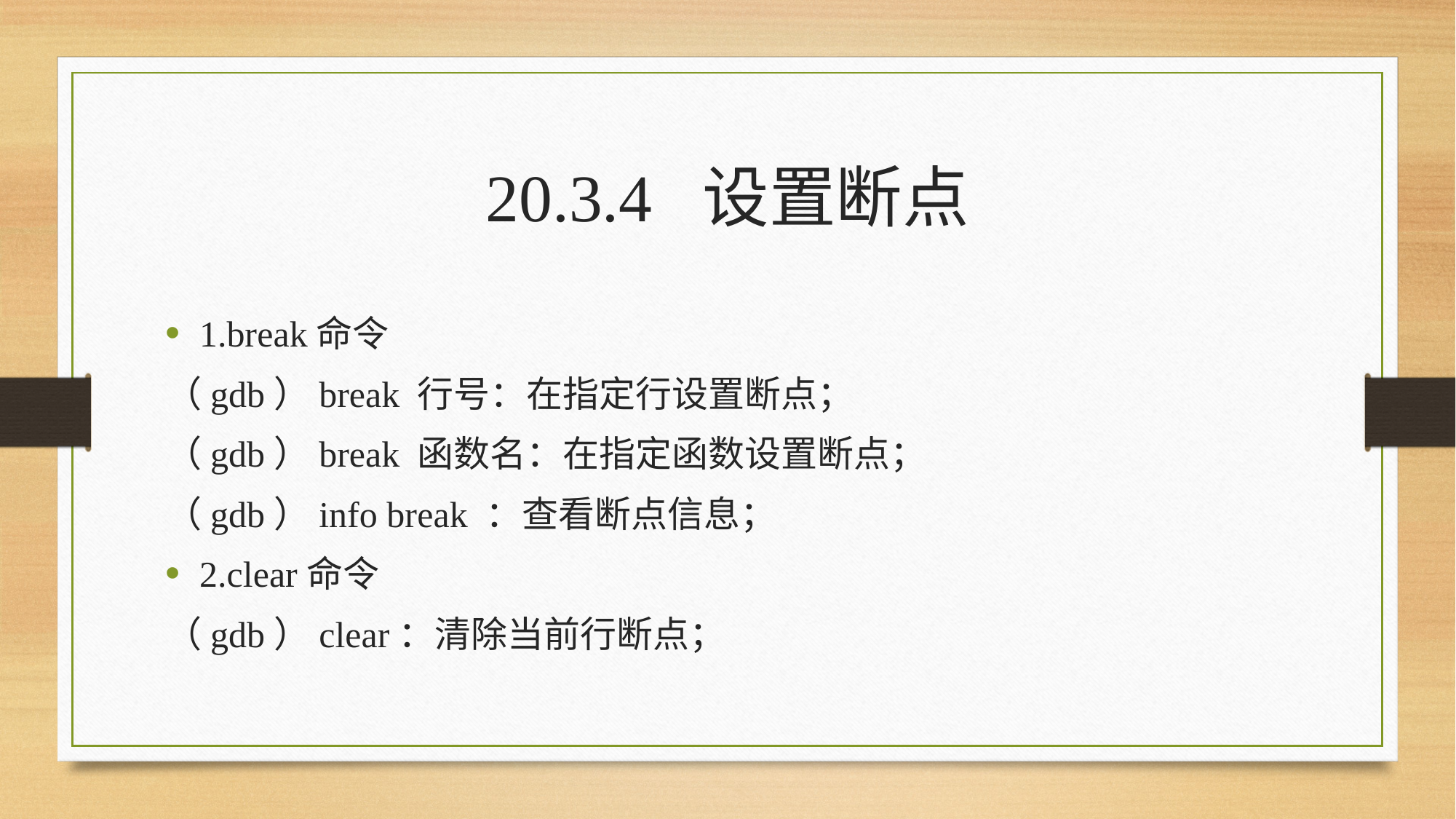

20.3.4  设置断点
1.break命令
（gdb）break 行号：在指定行设置断点；
（gdb）break 函数名：在指定函数设置断点；
（gdb）info break ：查看断点信息；
2.clear命令
（gdb）clear：清除当前行断点；